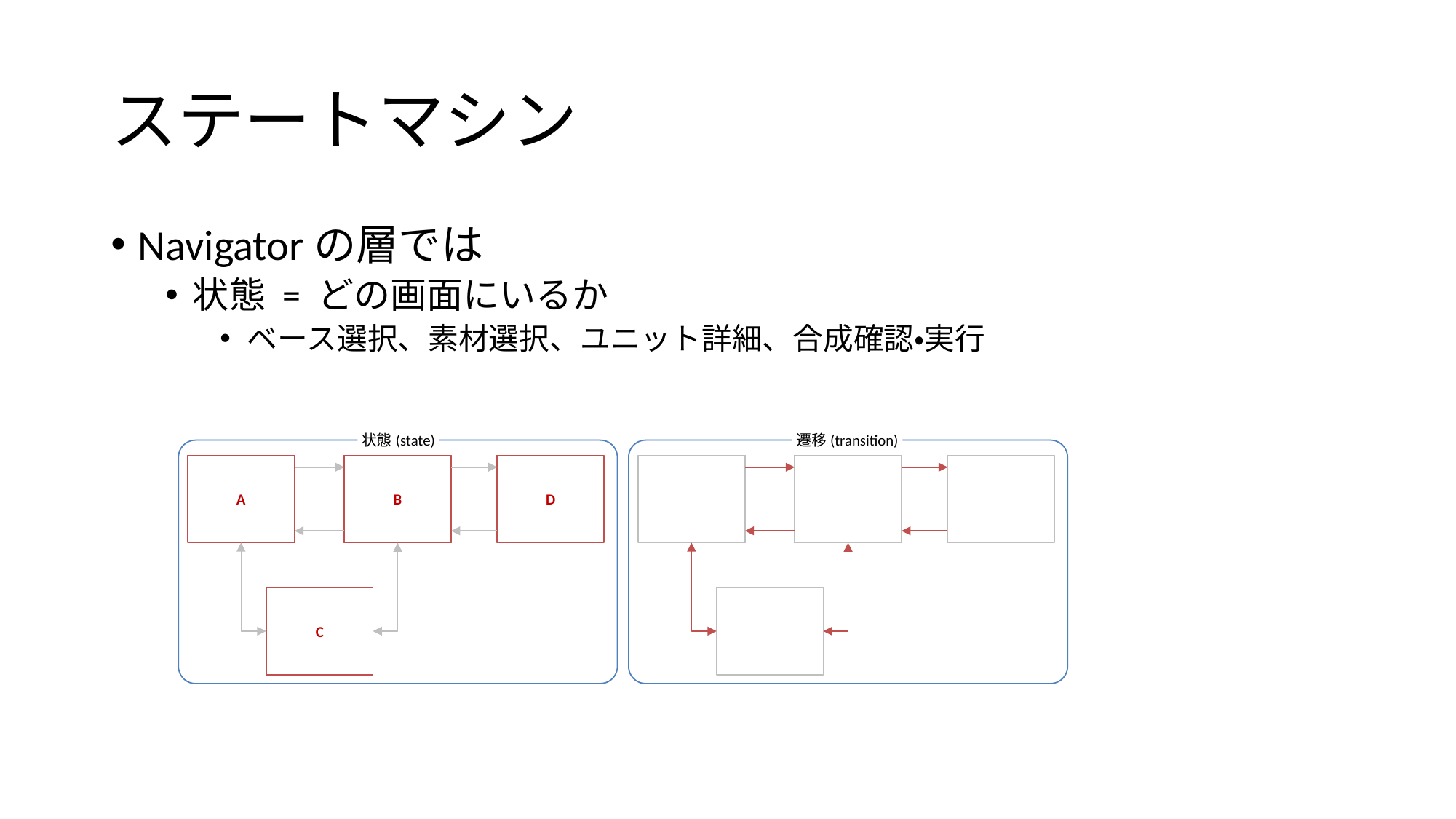

# ステートマシン
Navigatorの層では
状態 = どの画面にいるか
ベース選択、素材選択、ユニット詳細、合成確認・実行
状態(state)
遷移(transition)

A
D

B

C